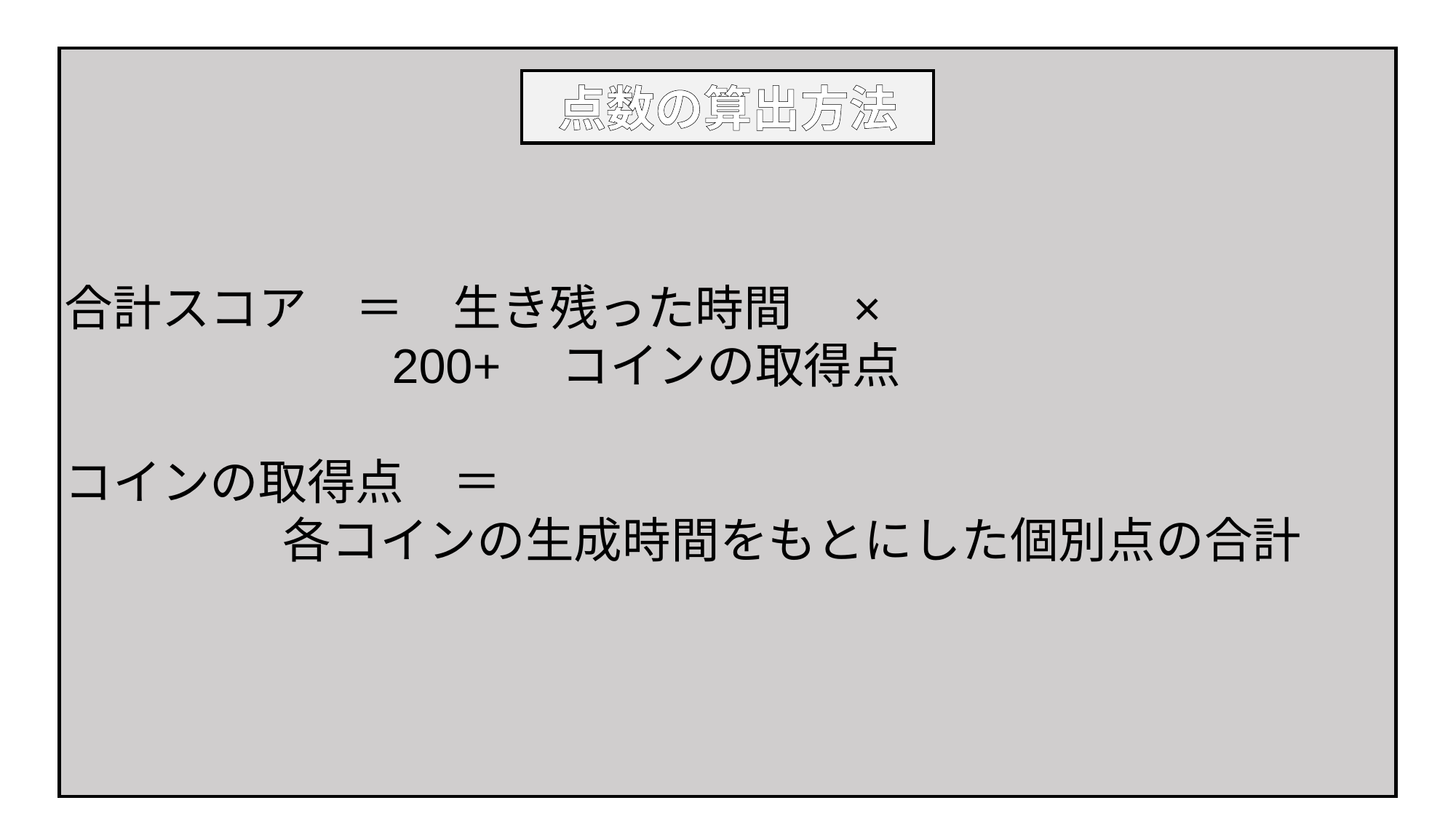

点数の算出方法
合計スコア　＝　生き残った時間　×
			200+　コインの取得点

コインの取得点　＝
		各コインの生成時間をもとにした個別点の合計